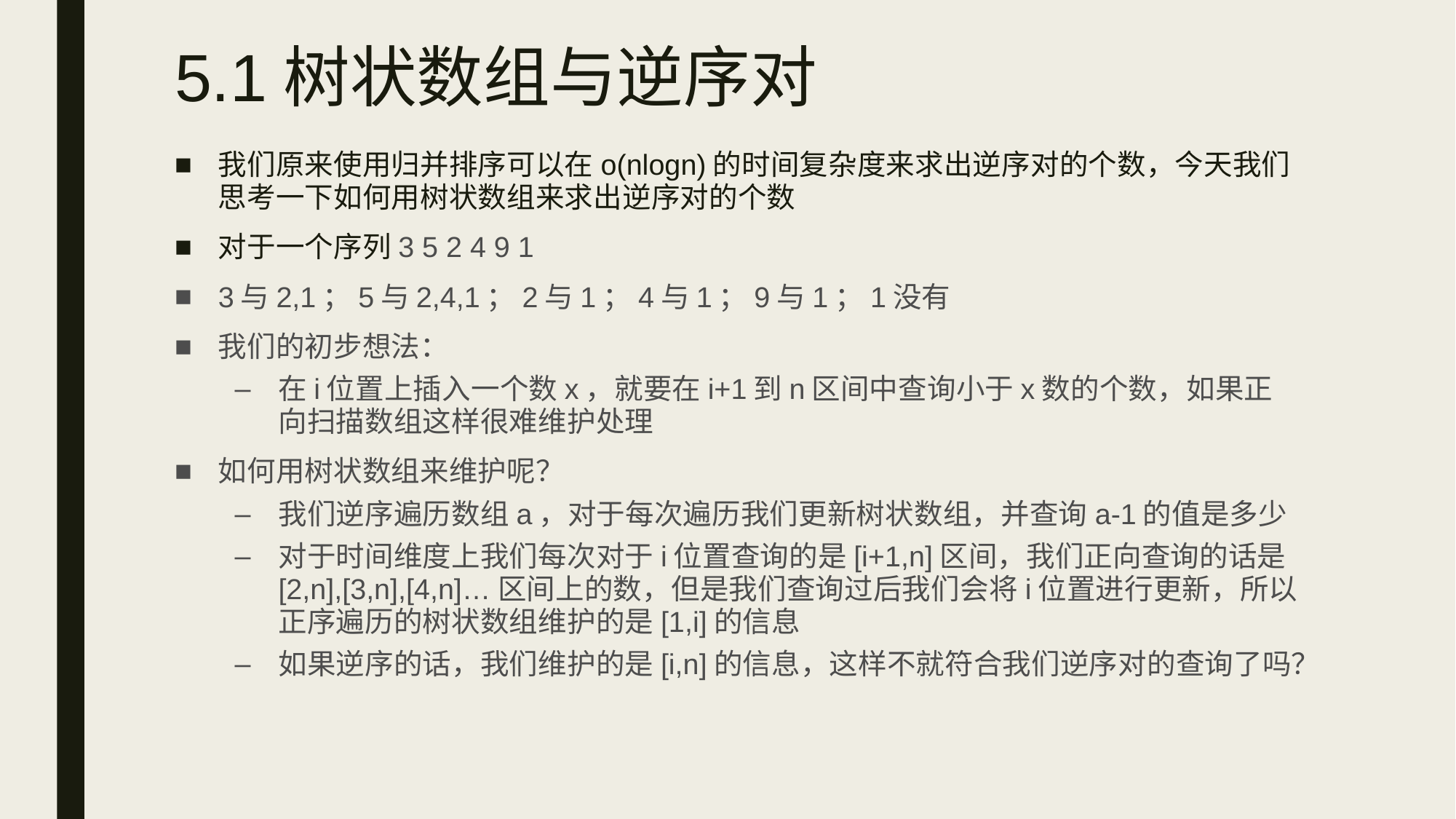

# 5.1树状数组与逆序对
我们原来使用归并排序可以在o(nlogn)的时间复杂度来求出逆序对的个数，今天我们思考一下如何用树状数组来求出逆序对的个数
对于一个序列3 5 2 4 9 1
3与2,1；5与2,4,1；2与1；4与1；9与1；1没有
我们的初步想法：
在i位置上插入一个数x，就要在i+1到n区间中查询小于x数的个数，如果正向扫描数组这样很难维护处理
如何用树状数组来维护呢？
我们逆序遍历数组a，对于每次遍历我们更新树状数组，并查询a-1的值是多少
对于时间维度上我们每次对于i位置查询的是[i+1,n]区间，我们正向查询的话是[2,n],[3,n],[4,n]…区间上的数，但是我们查询过后我们会将i位置进行更新，所以正序遍历的树状数组维护的是[1,i]的信息
如果逆序的话，我们维护的是[i,n]的信息，这样不就符合我们逆序对的查询了吗？